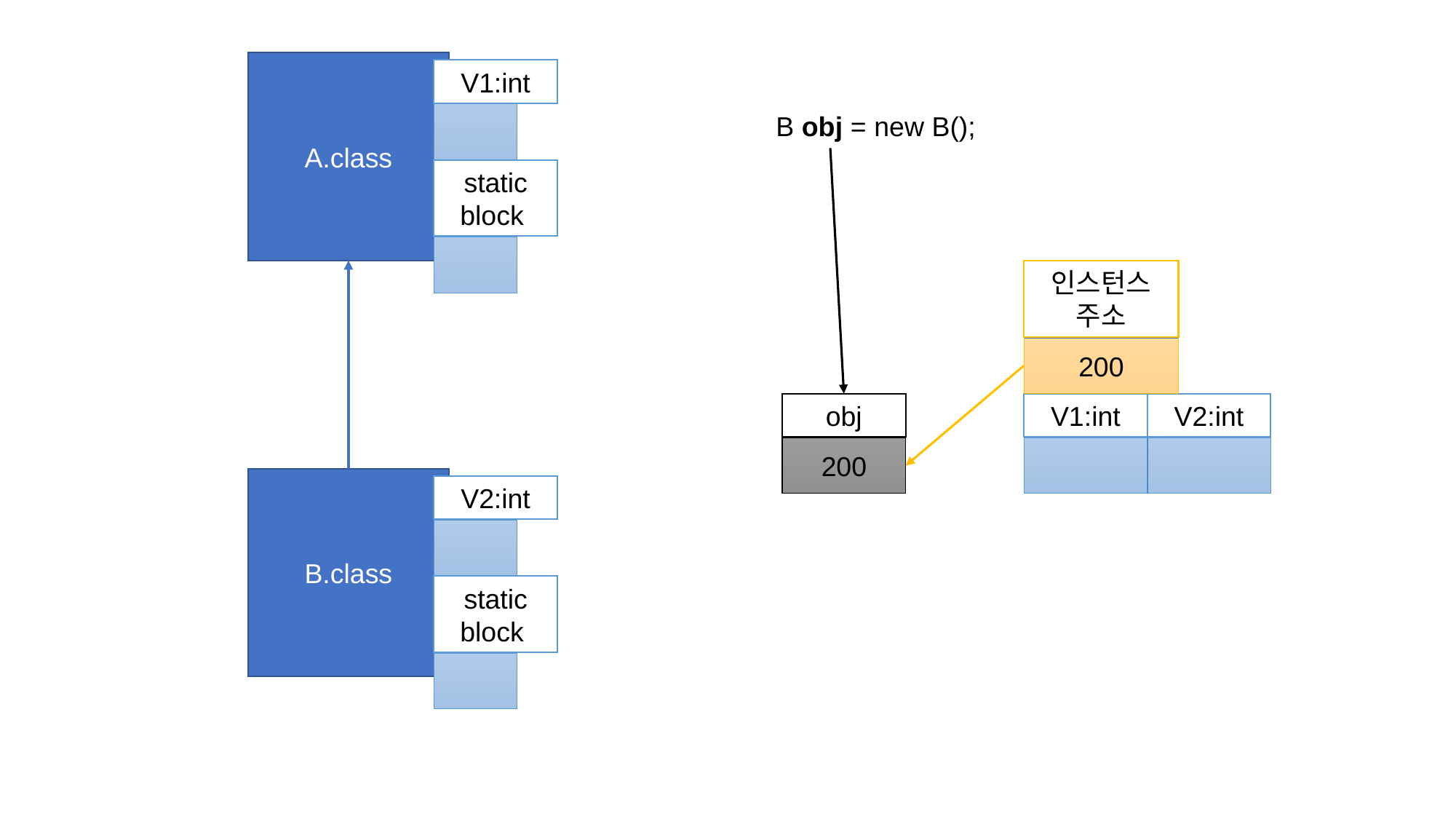

A.class
V1:int

B obj = new B();
static
block

인스턴스
주소
200
obj
V1:int
V2:int
200

B.class
V2:int

static
block